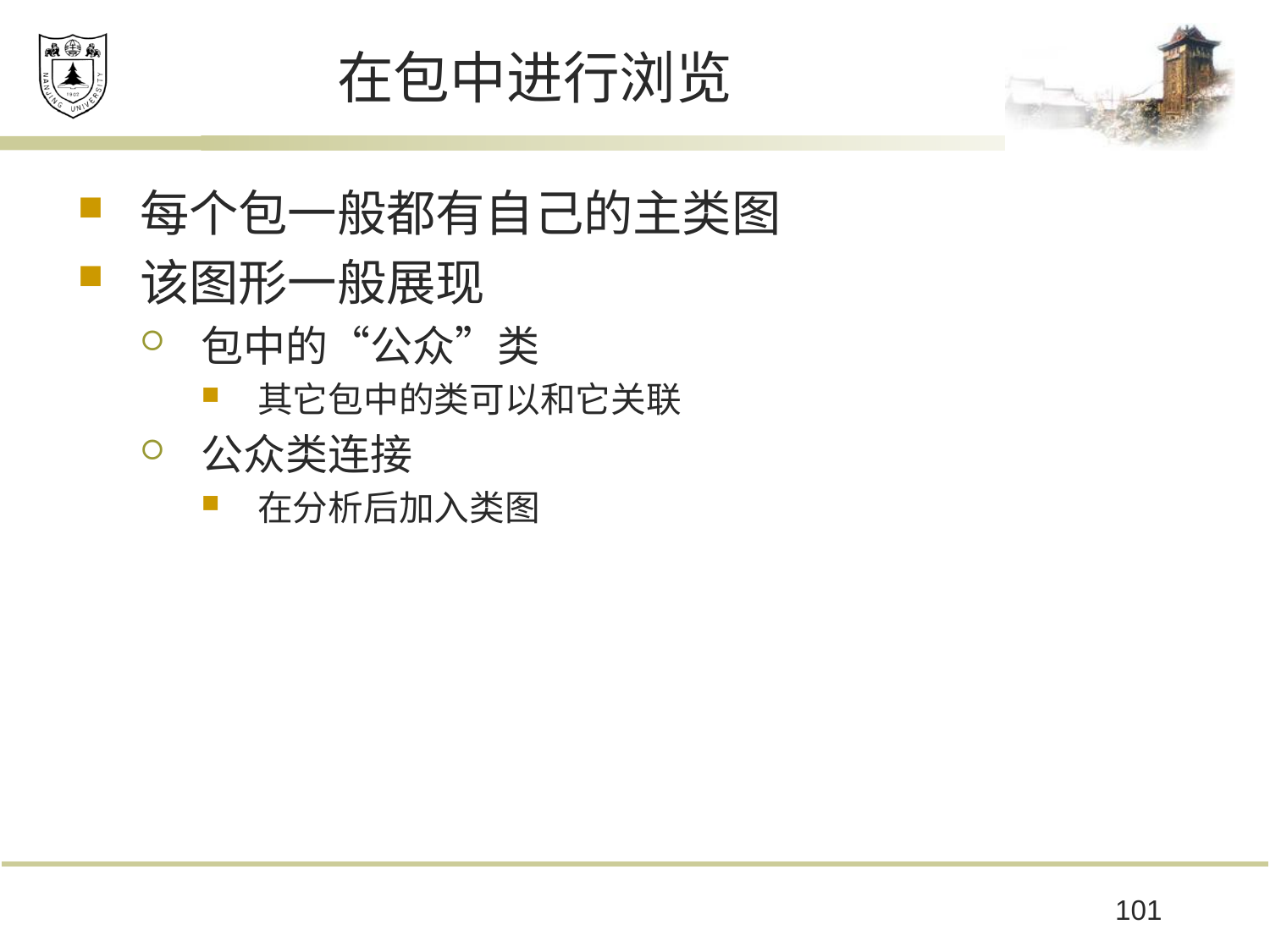

# 在包中进行浏览
每个包一般都有自己的主类图
该图形一般展现
包中的“公众”类
其它包中的类可以和它关联
公众类连接
在分析后加入类图
101